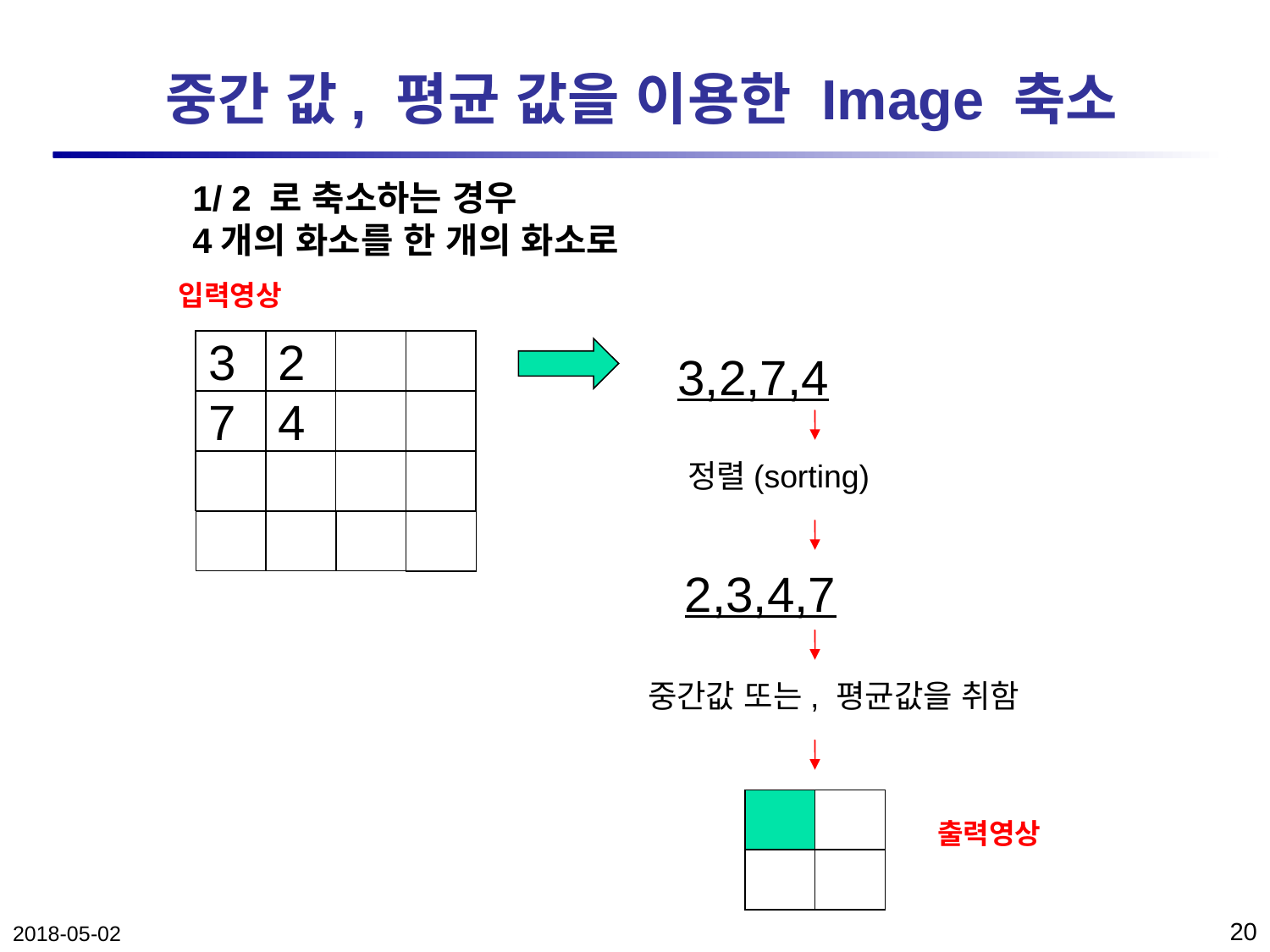

# 중간 값, 평균 값을 이용한 Image 축소
1/ 2 로 축소하는 경우
4개의 화소를 한 개의 화소로
입력영상
3
2

3,2,7,4
7
4

정렬(sorting)

2,3,4,7

중간값 또는, 평균값을 취함

출력영상

2018-05-02
20